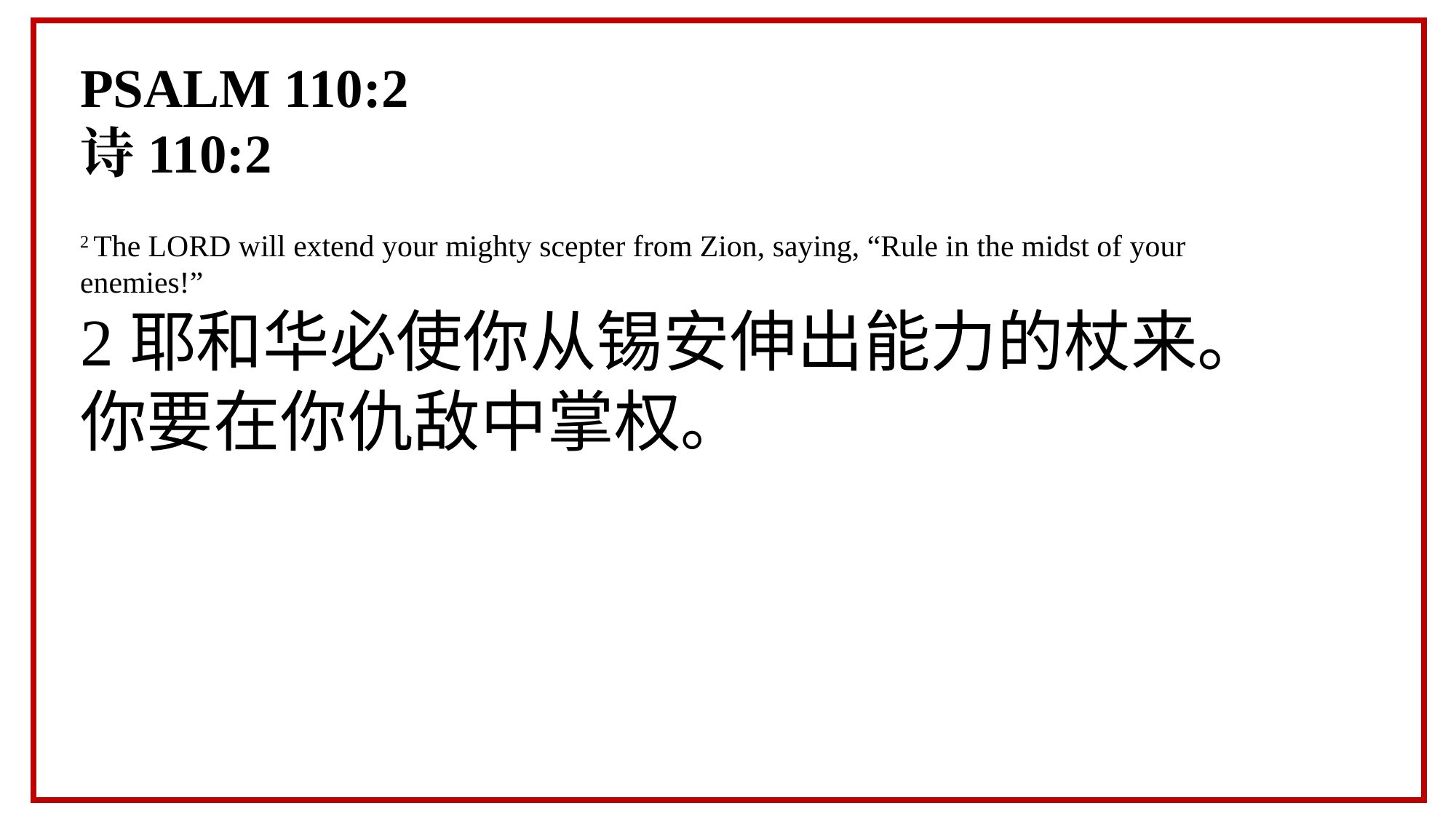

PSALM 110:2
诗110:2
2 The LORD will extend your mighty scepter from Zion, saying, “Rule in the midst of your enemies!”
2耶和华必使你从锡安伸出能力的杖来。你要在你仇敌中掌权。